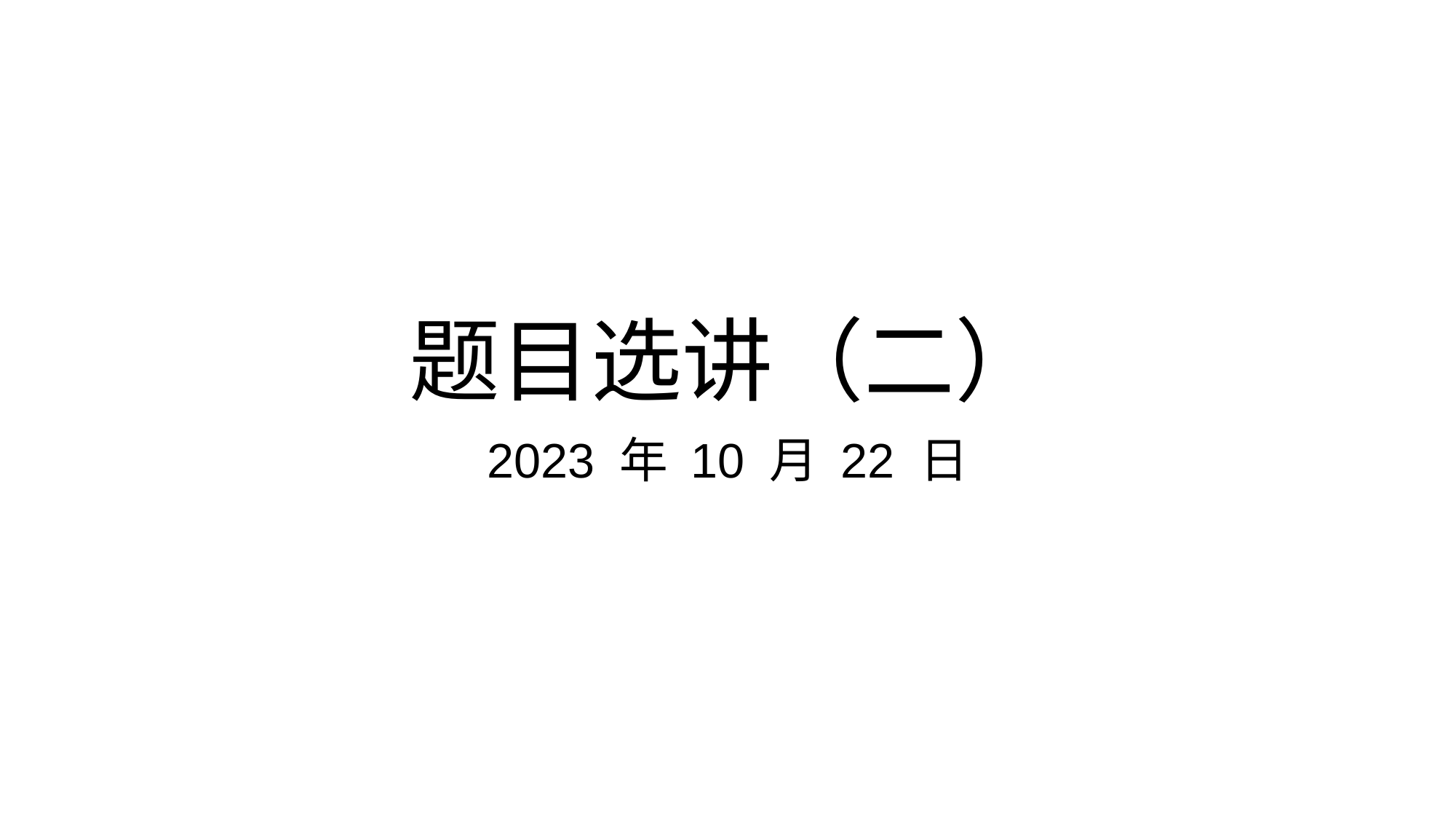

# 题目选讲（二）
2023 年 10 月 22 日